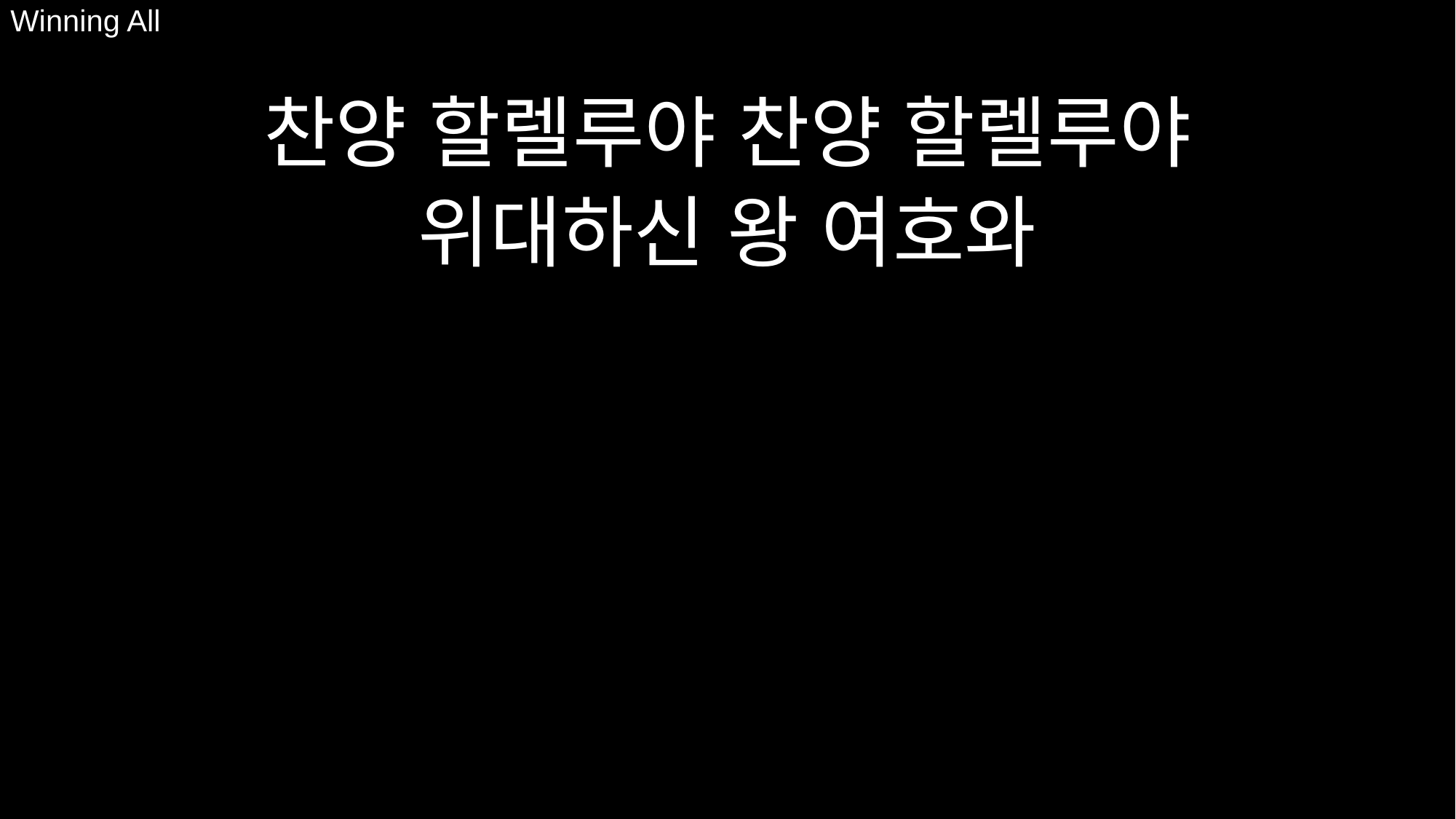

# Winning All
찬양 할렐루야 찬양 할렐루야
위대하신 왕 여호와